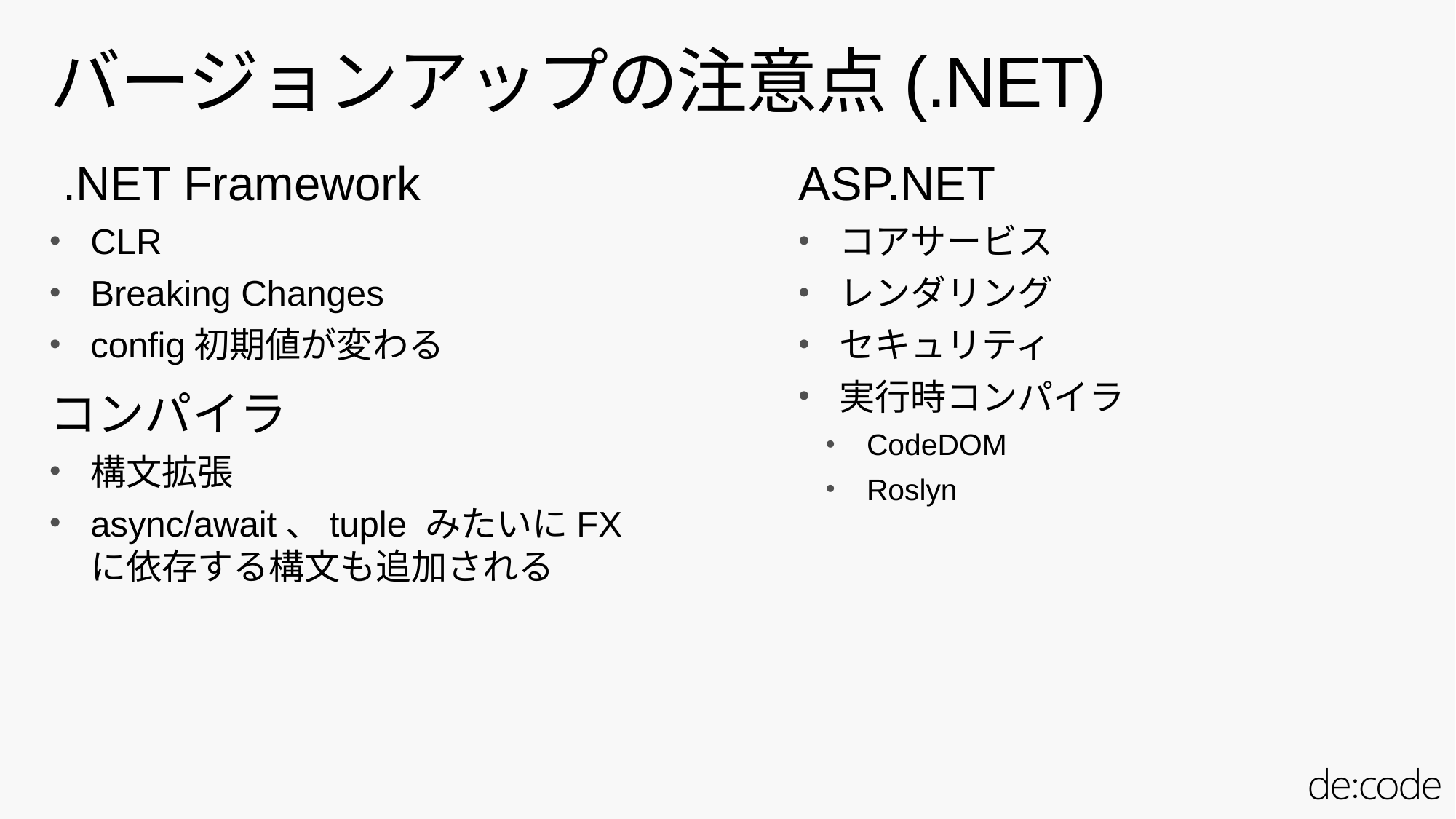

# バージョンアップの注意点(.NET)
 .NET Framework
CLR
Breaking Changes
config初期値が変わる
コンパイラ
構文拡張
async/await、tuple みたいにFXに依存する構文も追加される
ASP.NET
コアサービス
レンダリング
セキュリティ
実行時コンパイラ
CodeDOM
Roslyn